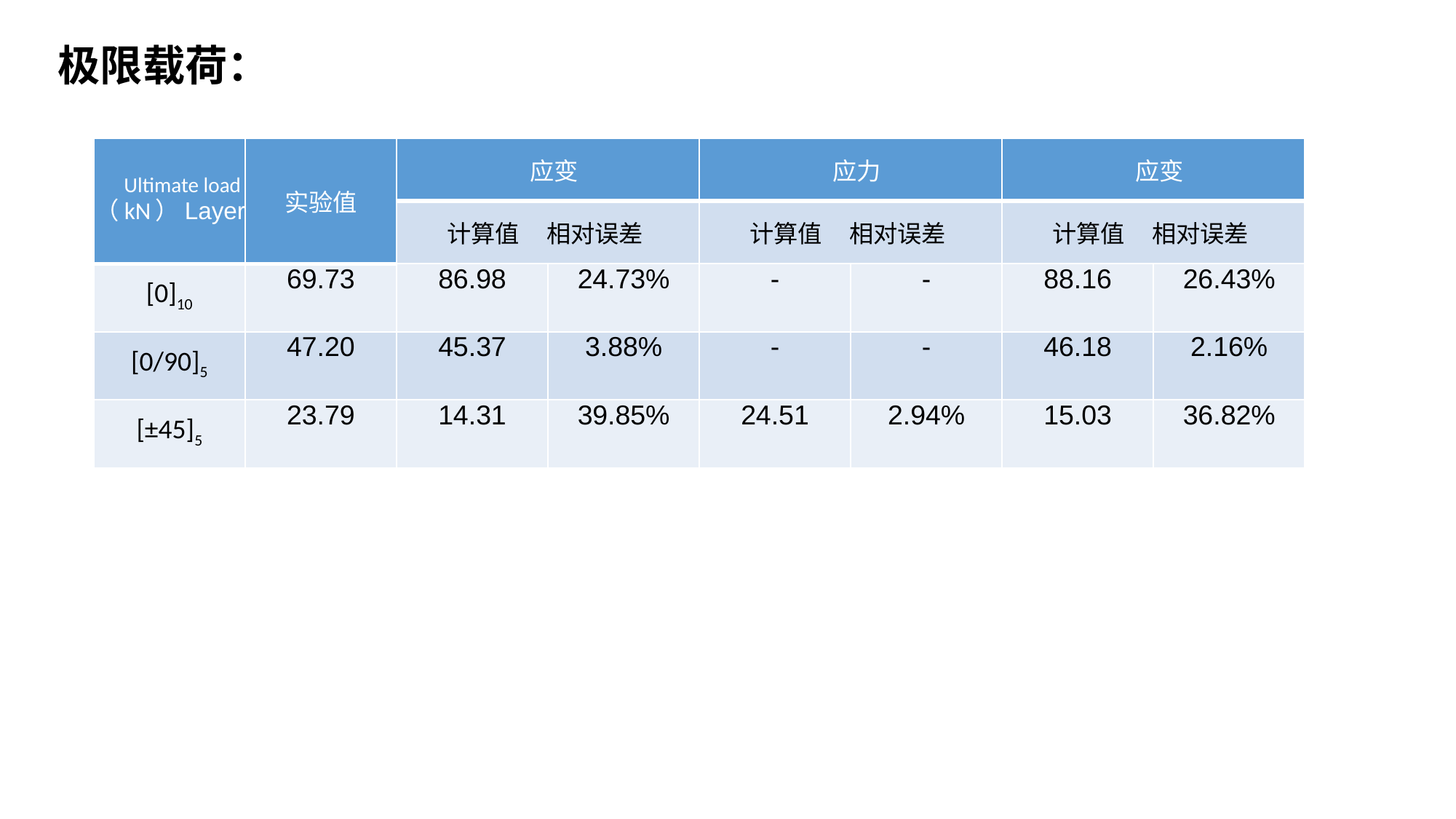

极限载荷：
| Ultimate load（kN）Layer | 实验值 | 应变 |  | 应力 |  | 应变 |  |
| --- | --- | --- | --- | --- | --- | --- | --- |
|  |  | 计算值 相对误差 |  | 计算值 相对误差 |  | 计算值 相对误差 |  |
| [0]10 | 69.73 | 86.98 | 24.73% | - | - | 88.16 | 26.43% |
| [0/90]5 | 47.20 | 45.37 | 3.88% | - | - | 46.18 | 2.16% |
| [±45]5 | 23.79 | 14.31 | 39.85% | 24.51 | 2.94% | 15.03 | 36.82% |